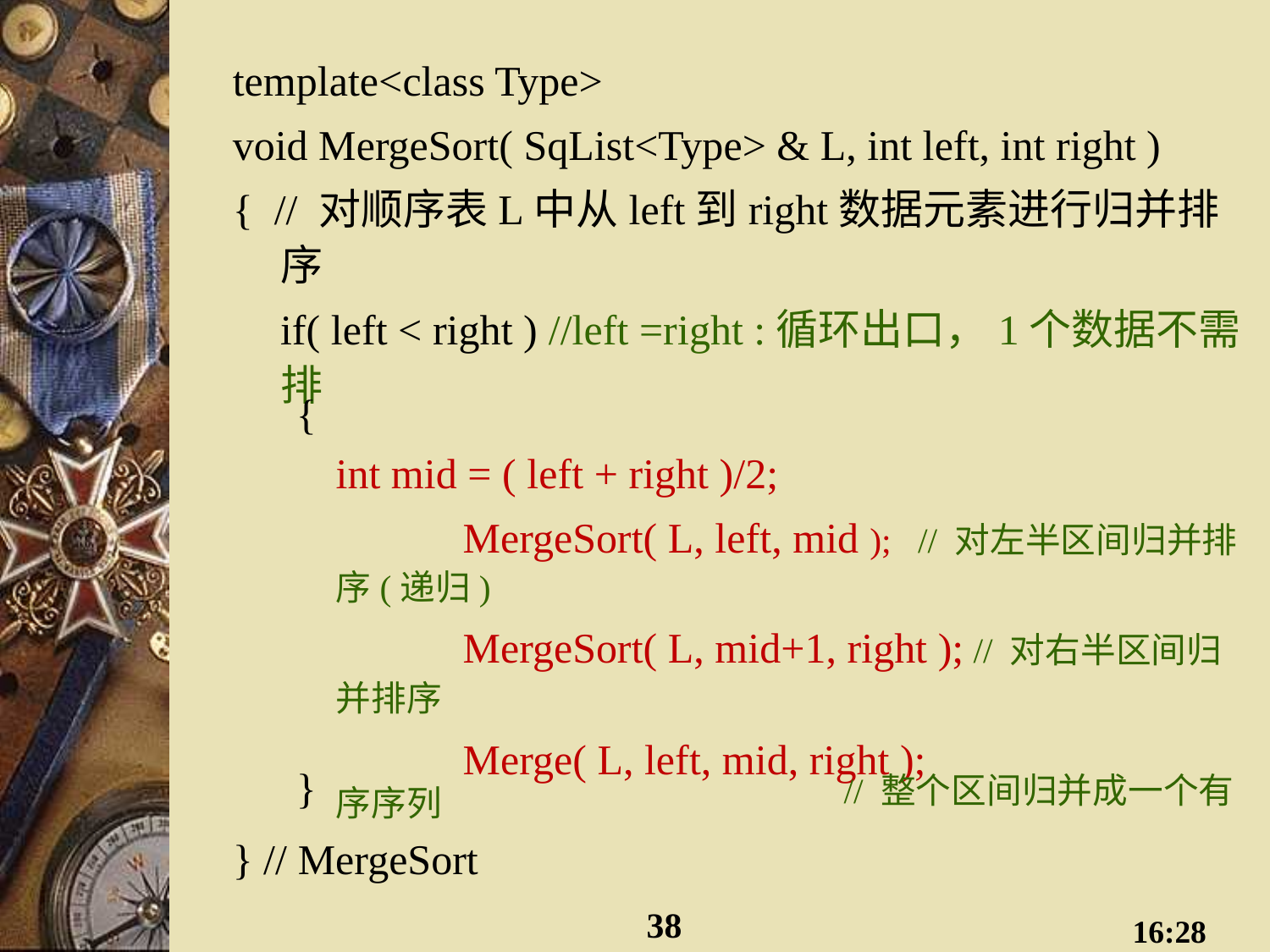

#
template<class Type>
void MergeSort( SqList<Type> & L, int left, int right )
{  // 对顺序表L中从left到right数据元素进行归并排序
	if( left < right ) //left =right :循环出口，1个数据不需排
{
	int mid = ( left + right )/2;
     	MergeSort( L, left, mid );   // 对左半区间归并排序(递归)
     	MergeSort( L, mid+1, right ); // 对右半区间归并排序
    	Merge( L, left, mid, right );
} 					// 整个区间归并成一个有序序列
} // MergeSort